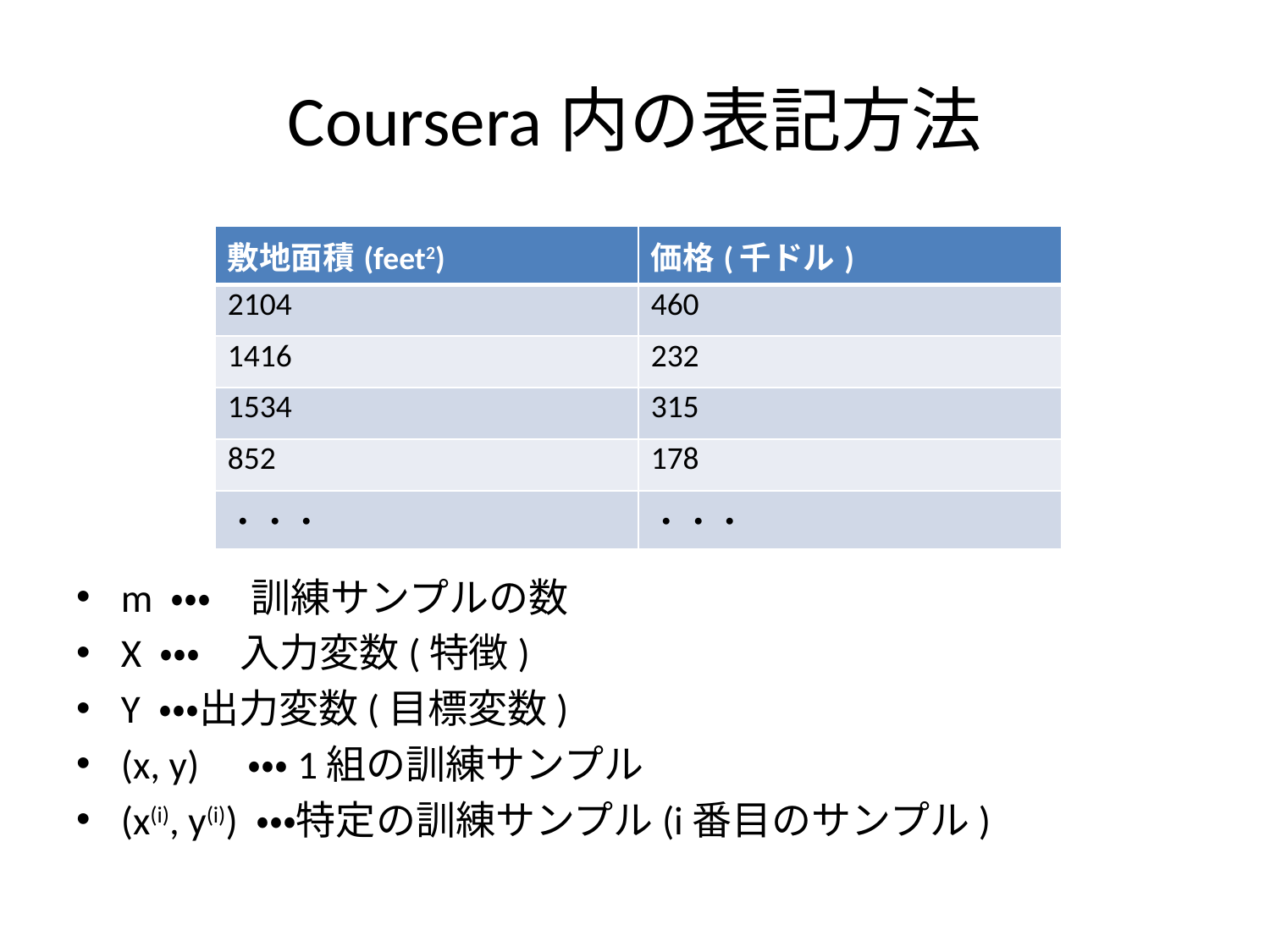

# Coursera内の表記方法
| 敷地面積(feet2) | 価格(千ドル) |
| --- | --- |
| 2104 | 460 |
| 1416 | 232 |
| 1534 | 315 |
| 852 | 178 |
| ・・・ | ・・・ |
m ・・・　訓練サンプルの数
X ・・・　入力変数(特徴)
Y ・・・出力変数(目標変数)
(x, y)　・・・1組の訓練サンプル
(x(i), y(i)) ・・・特定の訓練サンプル(i番目のサンプル)